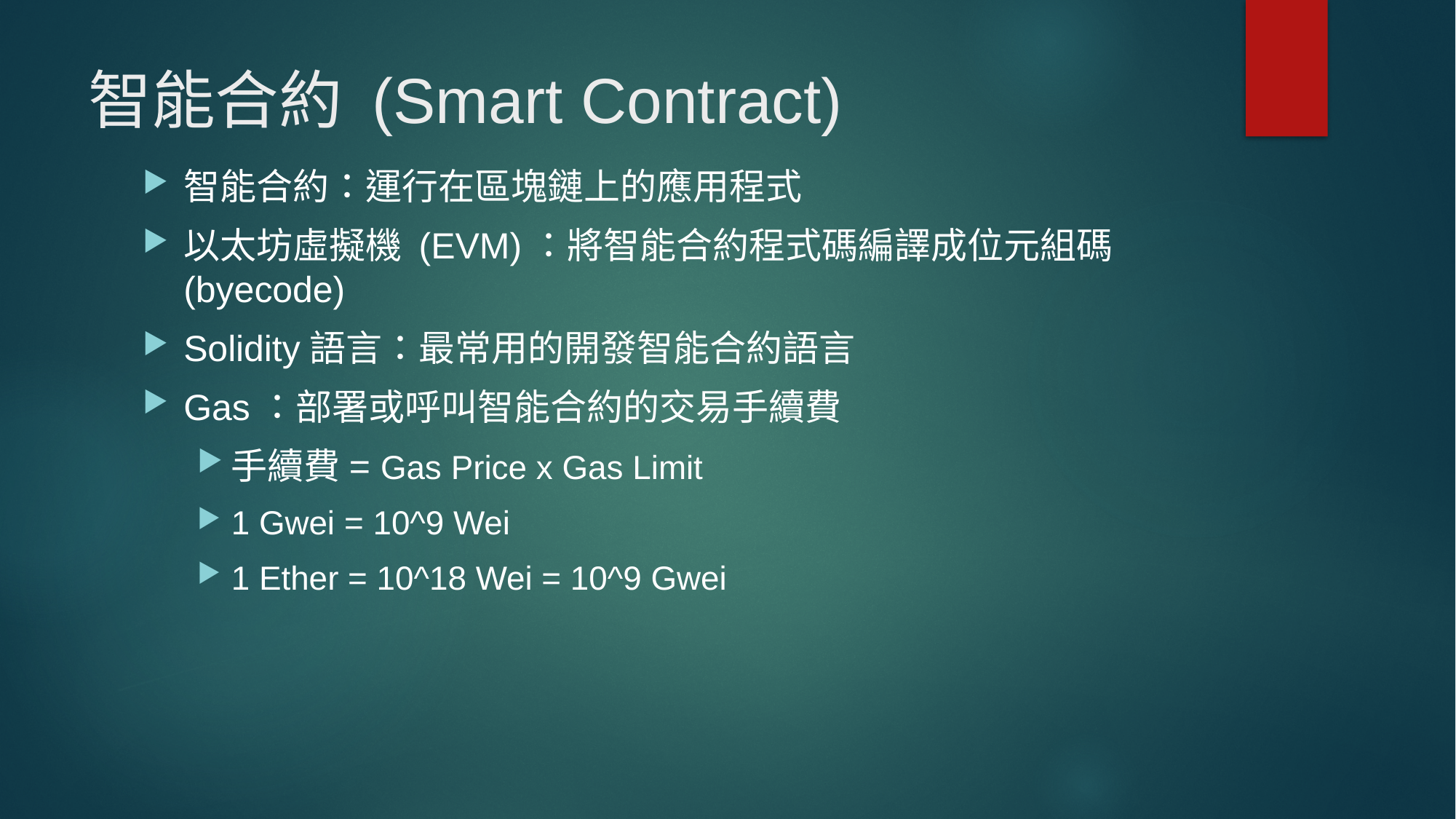

# 智能合約 (Smart Contract)
智能合約：運行在區塊鏈上的應用程式
以太坊虛擬機 (EVM)：將智能合約程式碼編譯成位元組碼 (byecode)
Solidity語言：最常用的開發智能合約語言
Gas：部署或呼叫智能合約的交易手續費
手續費= Gas Price x Gas Limit
1 Gwei = 10^9 Wei
1 Ether = 10^18 Wei = 10^9 Gwei